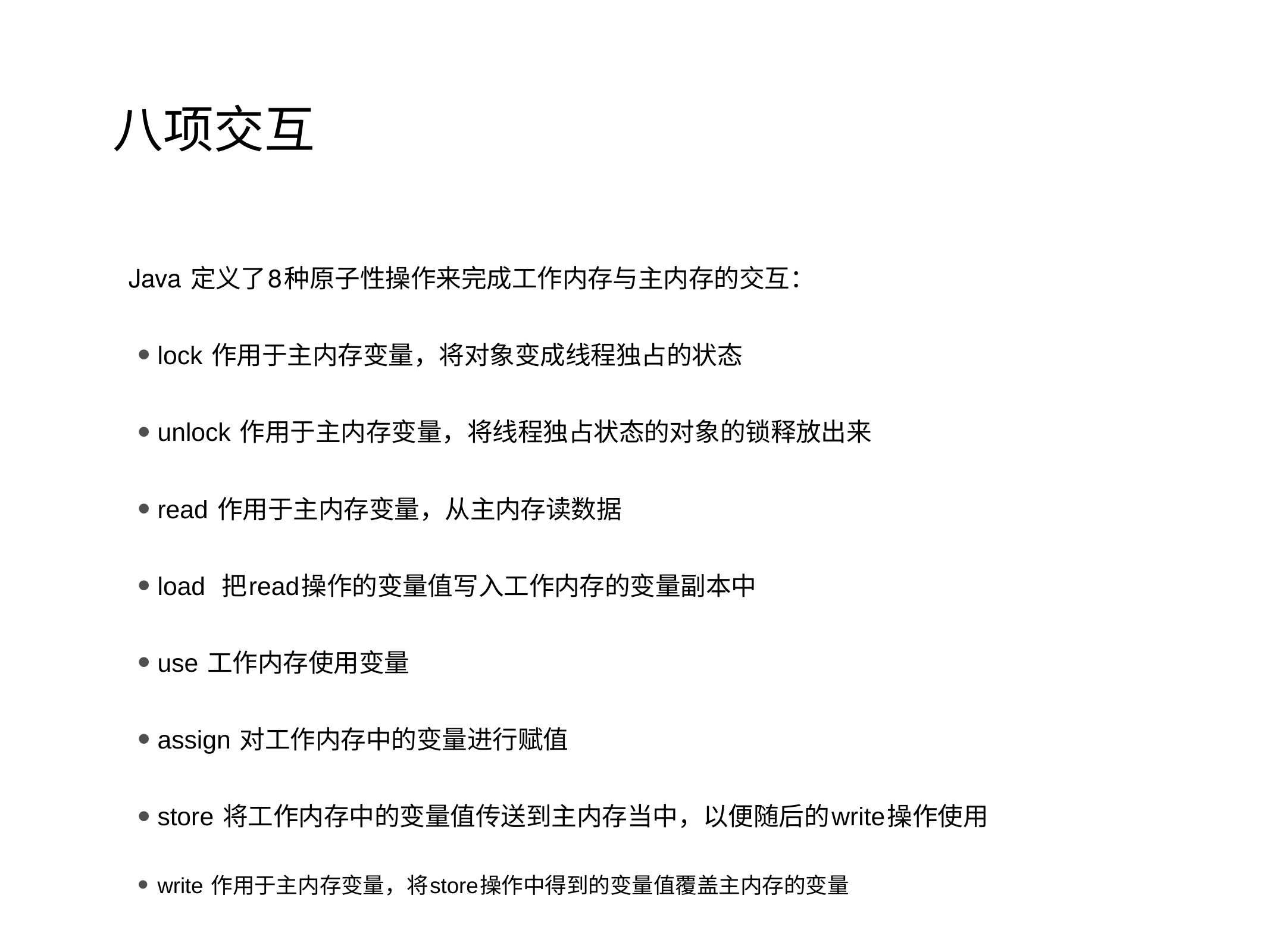

# 八项交互
Java 定义了8种原子性操作来完成工作内存与主内存的交互：

	lock 作用于主内存变量，将对象变成线程独占的状态
	unlock 作用于主内存变量，将线程独占状态的对象的锁释放出来
	read 作用于主内存变量，从主内存读数据
	load  把read操作的变量值写入工作内存的变量副本中
	use 工作内存使用变量
	assign 对工作内存中的变量进行赋值
	store 将工作内存中的变量值传送到主内存当中，以便随后的write操作使用
	write 作用于主内存变量，将store操作中得到的变量值覆盖主内存的变量